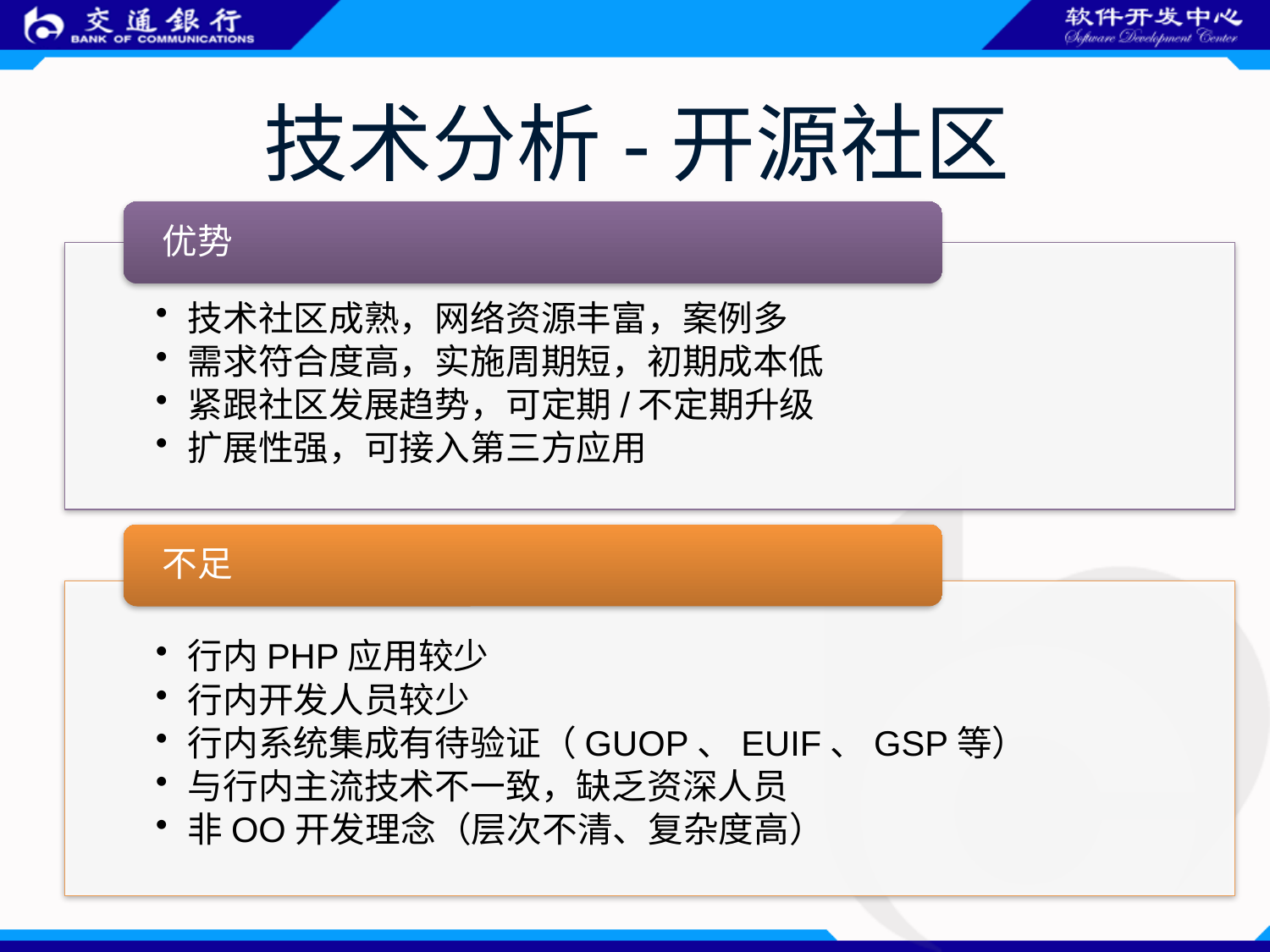

# 技术分析-开源社区
技术社区成熟，网络资源丰富，案例多
需求符合度高，实施周期短，初期成本低
紧跟社区发展趋势，可定期/不定期升级
扩展性强，可接入第三方应用
优势
行内PHP应用较少
行内开发人员较少
行内系统集成有待验证（GUOP、EUIF、GSP等）
与行内主流技术不一致，缺乏资深人员
非OO开发理念（层次不清、复杂度高）
不足